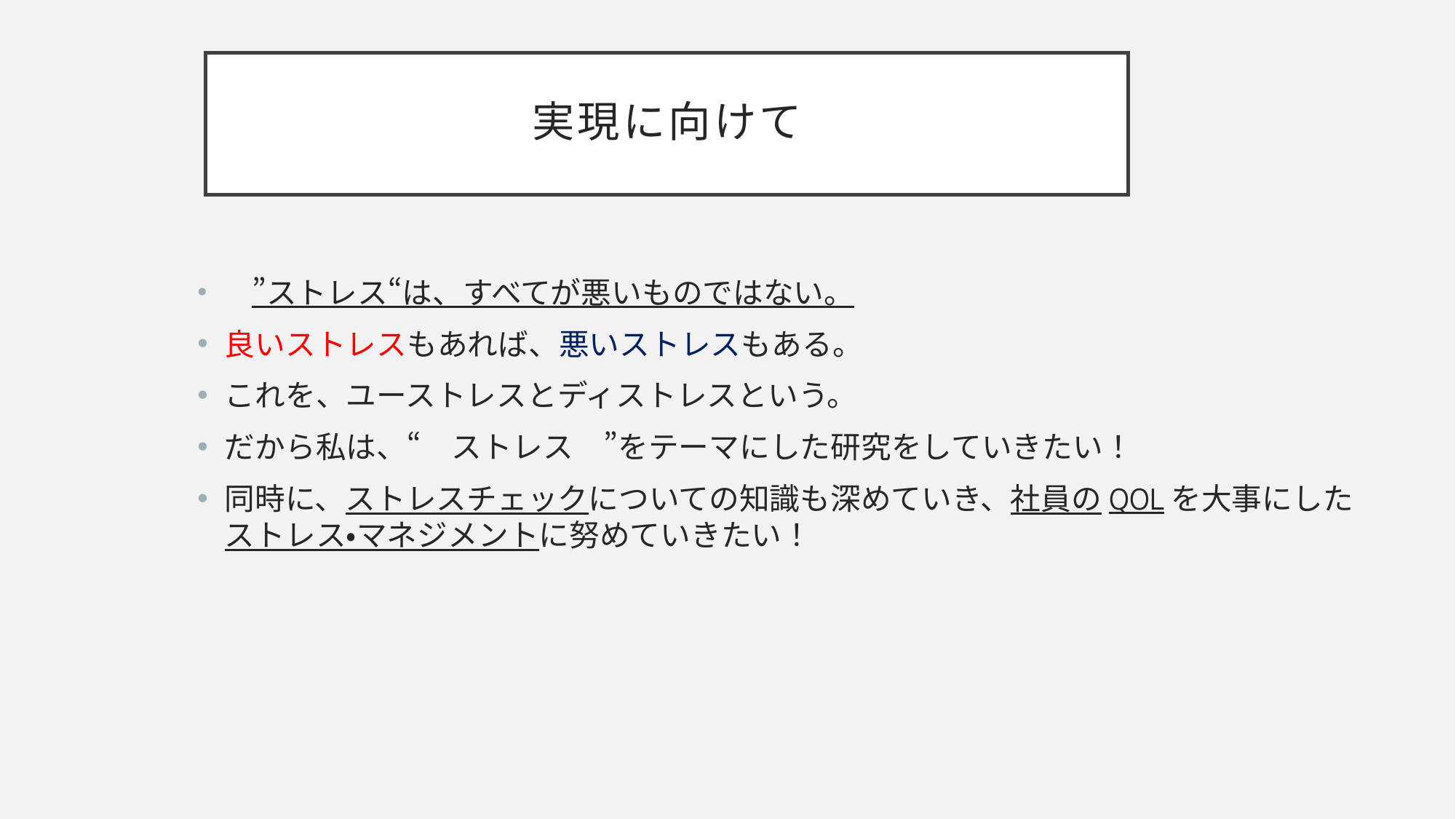

# 実現に向けて
　”ストレス“は、すべてが悪いものではない。
良いストレスもあれば、悪いストレスもある。
これを、ユーストレスとディストレスという。
だから私は、“　ストレス　”をテーマにした研究をしていきたい！
同時に、ストレスチェックについての知識も深めていき、社員のQOLを大事にしたストレス・マネジメントに努めていきたい！